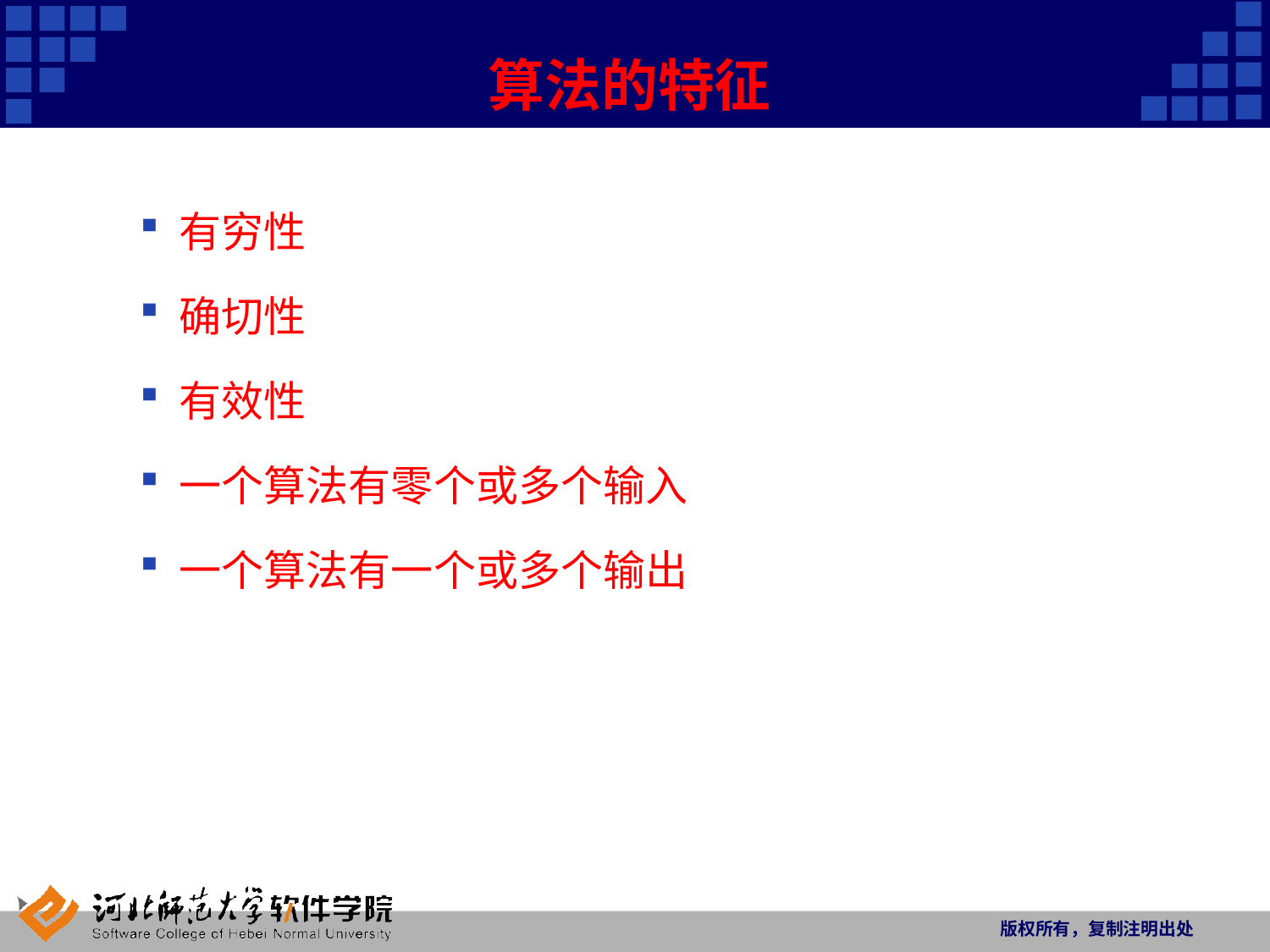

# 算法的特征
有穷性
确切性
有效性
一个算法有零个或多个输入
一个算法有一个或多个输出
版权所有，复制注明出处